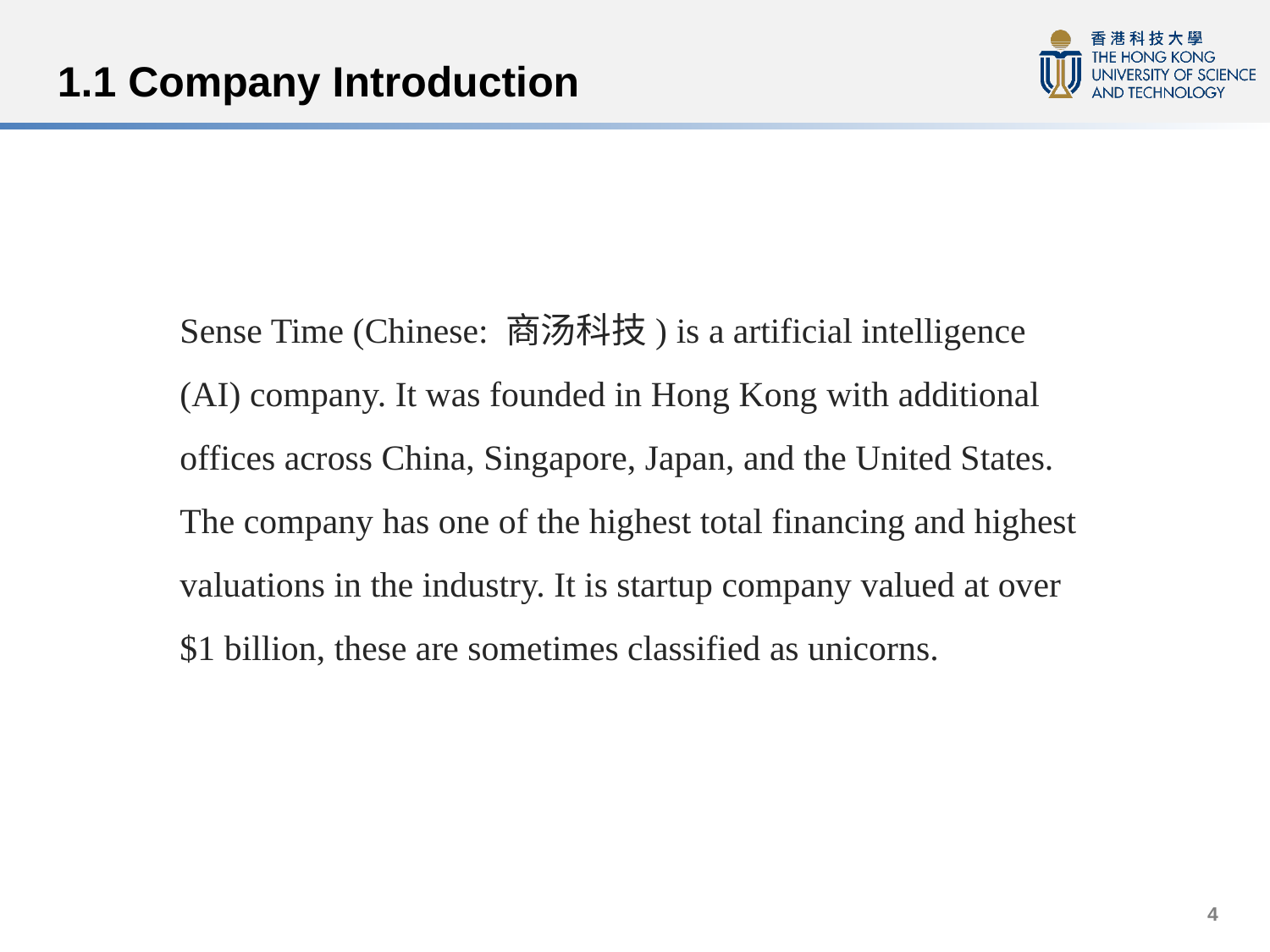

# 1.1 Company Introduction
Sense Time (Chinese: 商汤科技) is a artificial intelligence (AI) company. It was founded in Hong Kong with additional offices across China, Singapore, Japan, and the United States. The company has one of the highest total financing and highest valuations in the industry. It is startup company valued at over $1 billion, these are sometimes classified as unicorns.